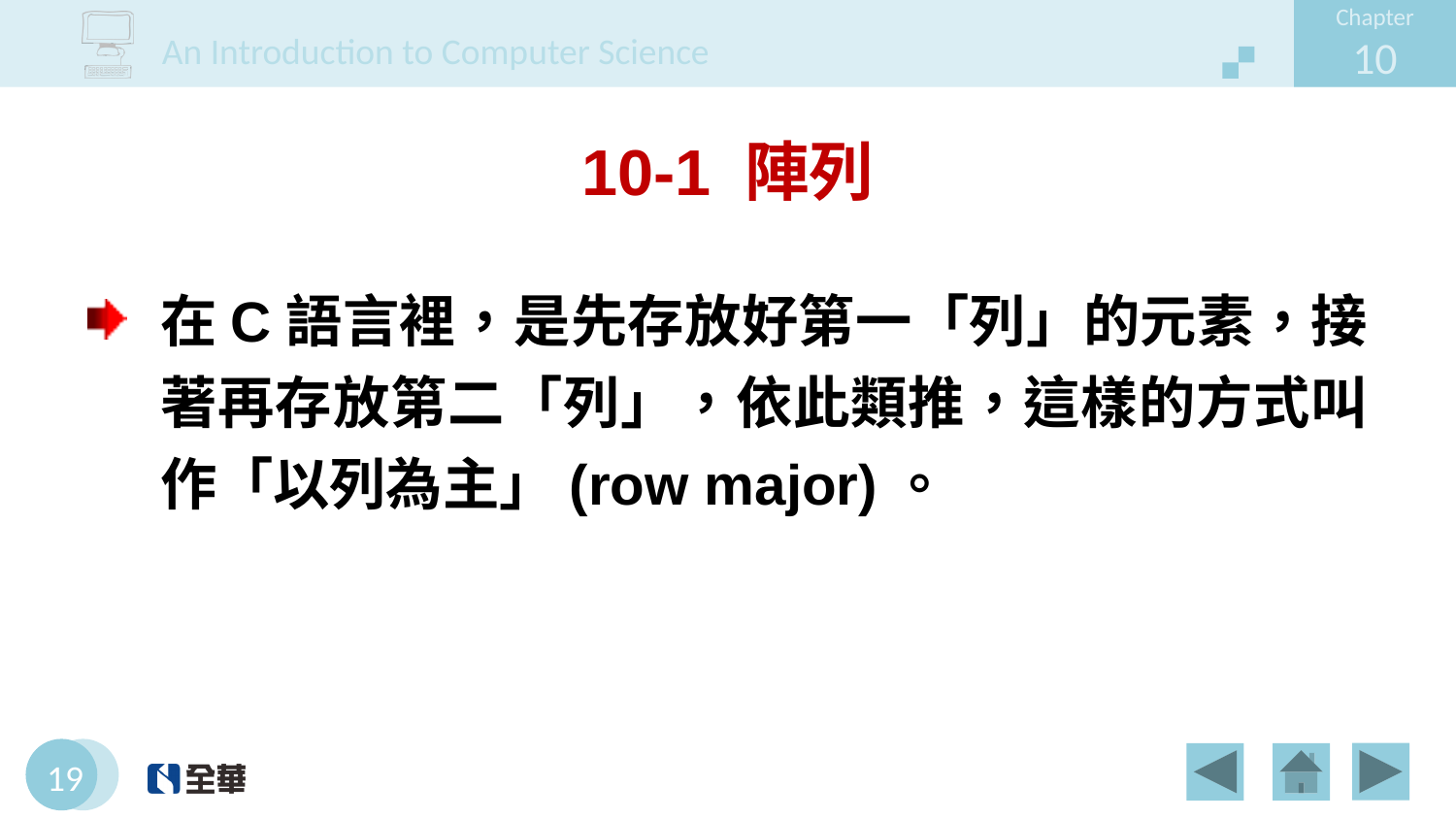

# 10-1 陣列
在C語言裡，是先存放好第一「列」的元素，接著再存放第二「列」，依此類推，這樣的方式叫作「以列為主」(row major)。